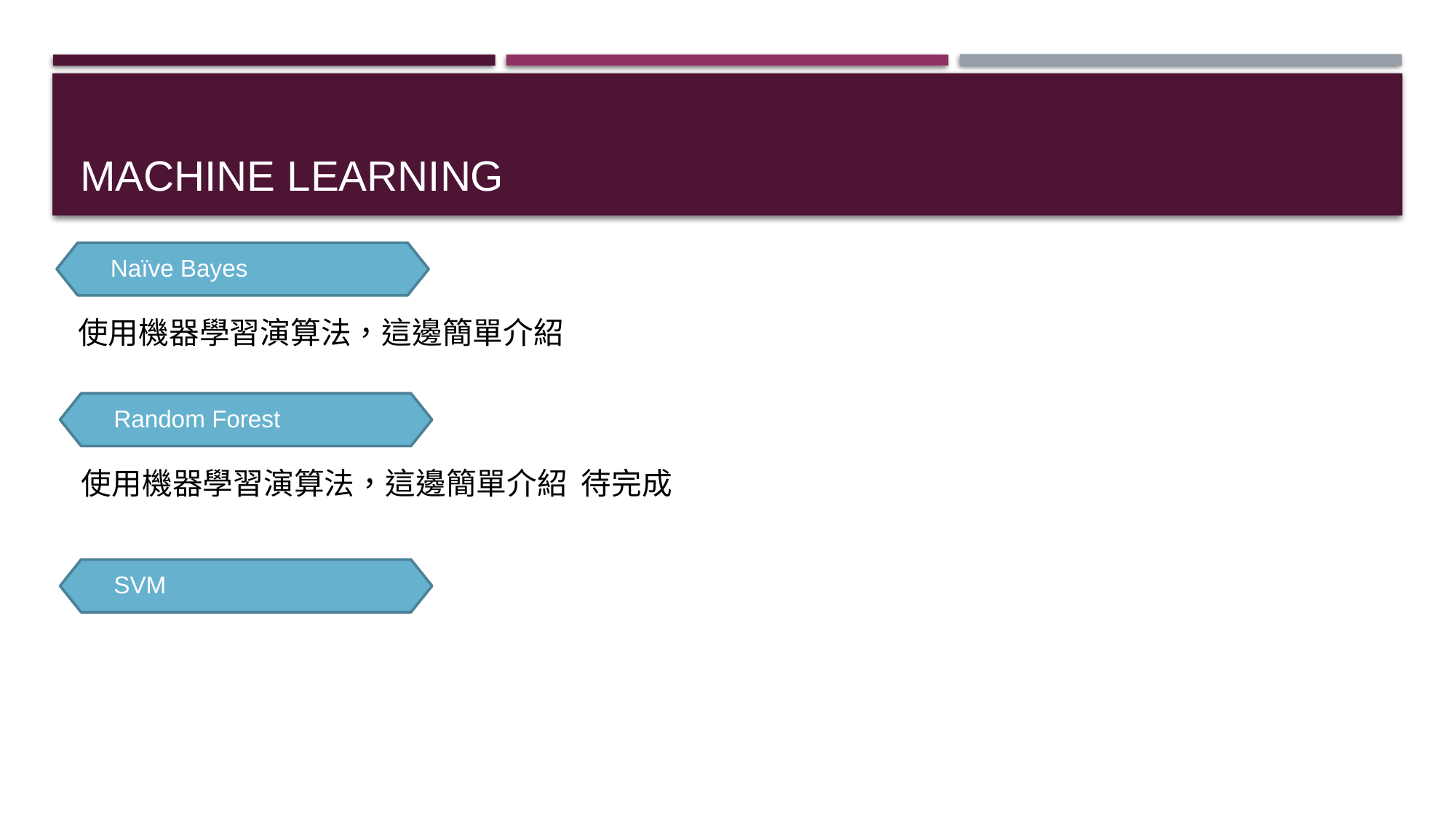

# Machine learning

Naïve Bayes
使用機器學習演算法，這邊簡單介紹

Random Forest
使用機器學習演算法，這邊簡單介紹  待完成

SVM